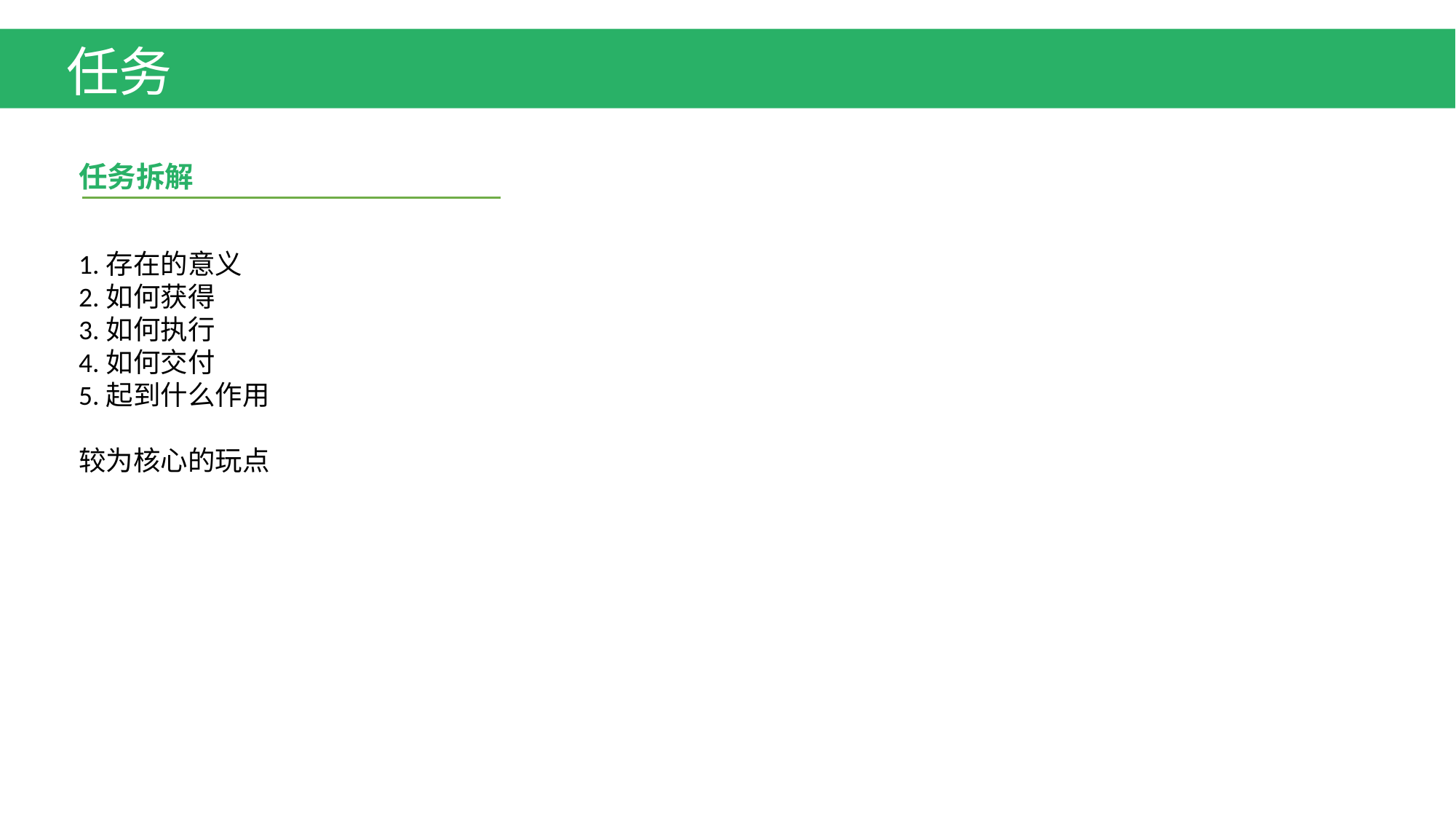

任务
任务拆解
1.存在的意义
2.如何获得
3.如何执行
4.如何交付
5.起到什么作用

较为核心的玩点